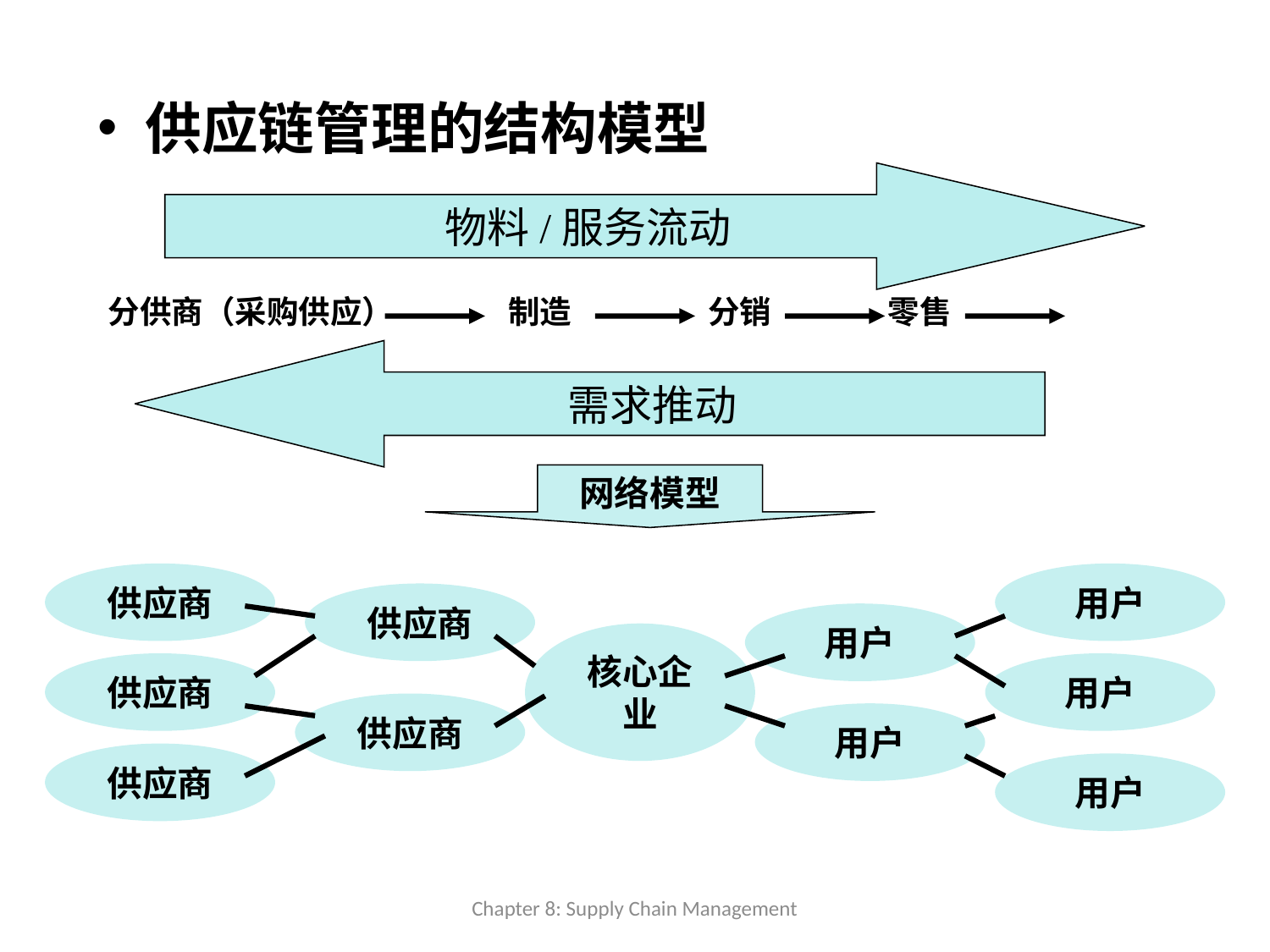

供应链管理的结构模型
物料/服务流动
分供商（采购供应）
制造
分销
零售

需求推动
网络模型
供应商
用户
供应商

用户

供应商
核心企业

用户
供应商

用户

供应商

用户
Chapter 8: Supply Chain Management